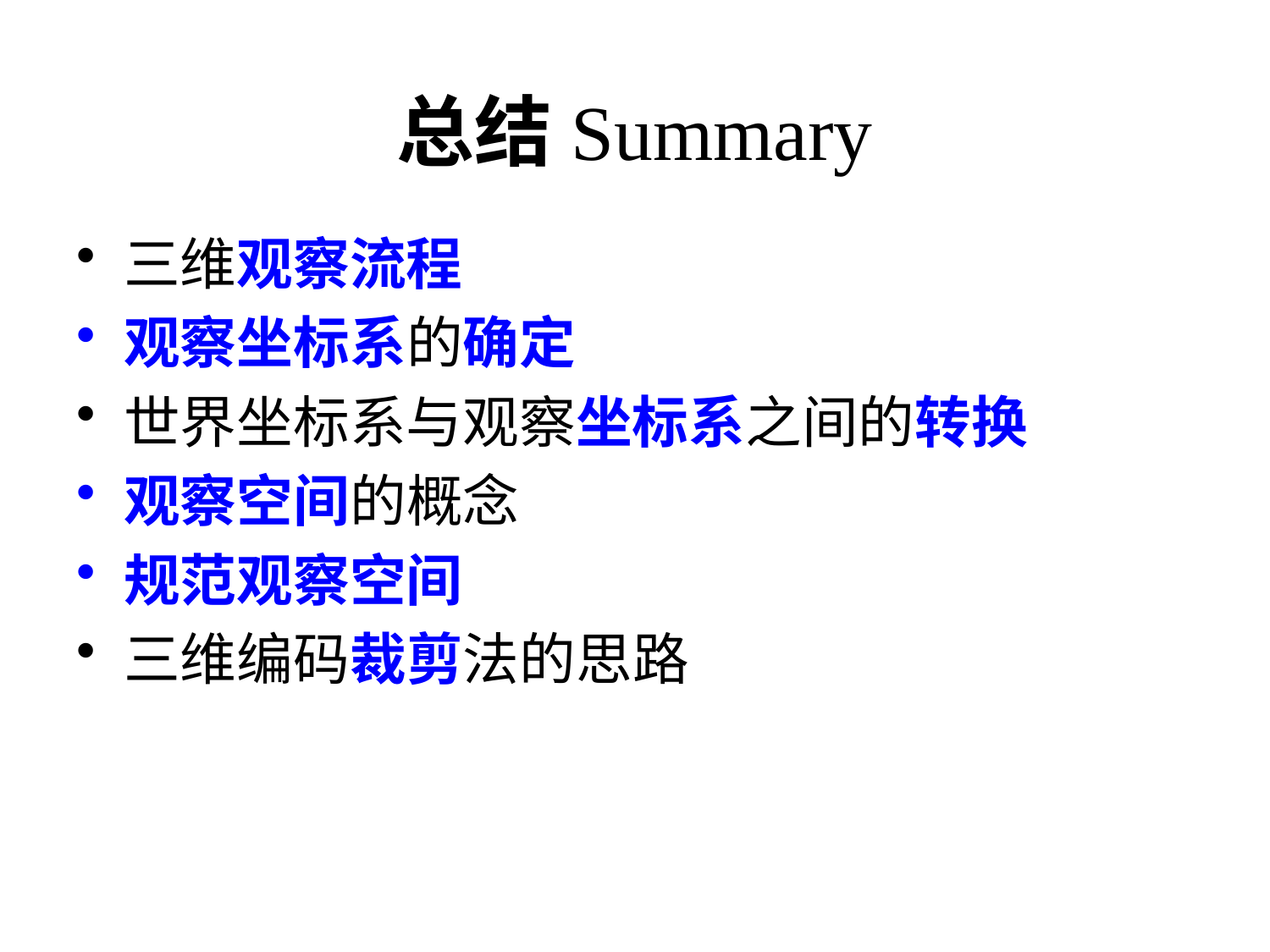

# 总结Summary
三维观察流程
观察坐标系的确定
世界坐标系与观察坐标系之间的转换
观察空间的概念
规范观察空间
三维编码裁剪法的思路